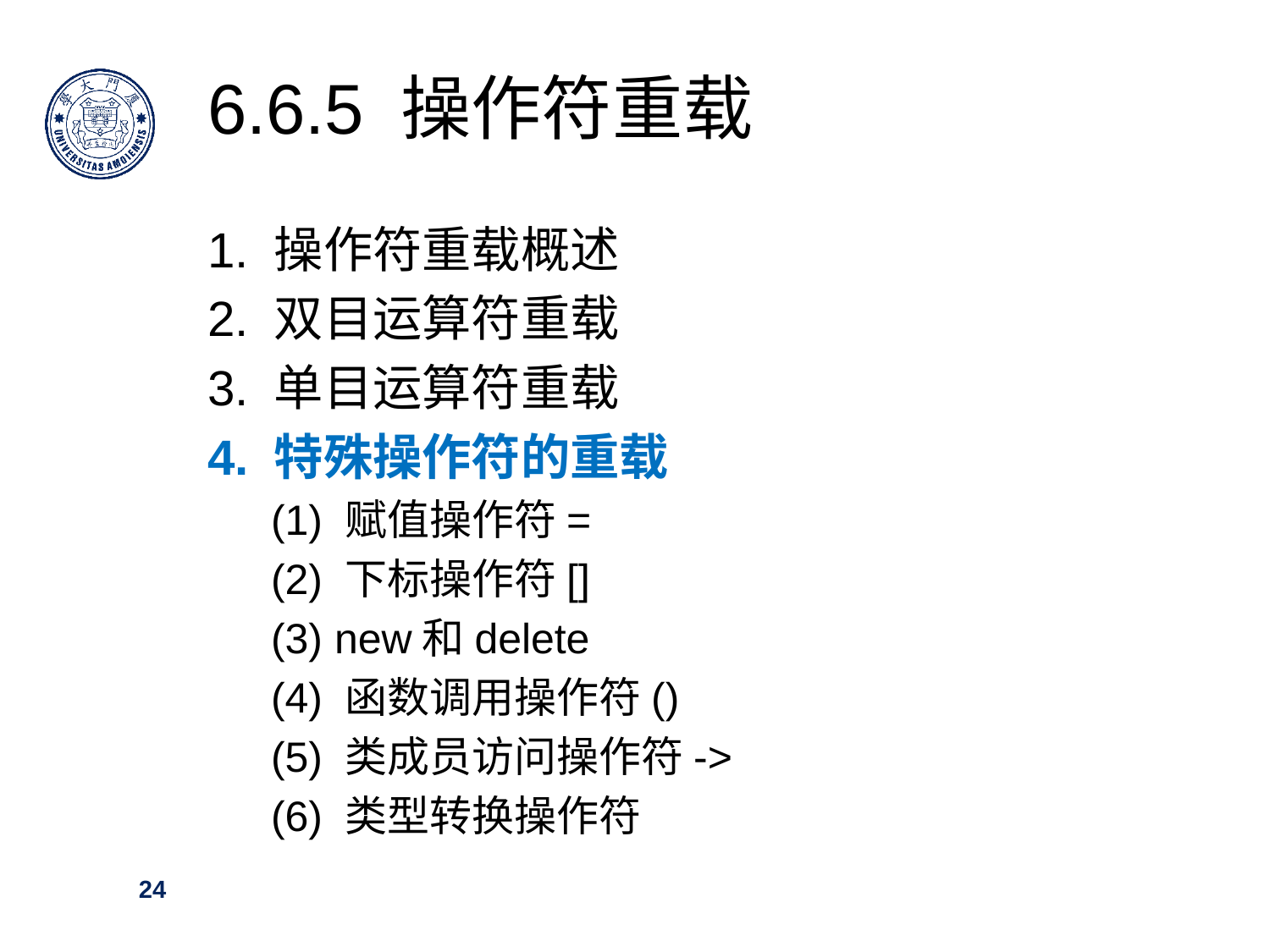

6.6.5 操作符重载
1. 操作符重载概述
2. 双目运算符重载
3. 单目运算符重载
4. 特殊操作符的重载
(1) 赋值操作符=
(2) 下标操作符[]
(3) new和delete
(4) 函数调用操作符()
(5) 类成员访问操作符->
(6) 类型转换操作符

24